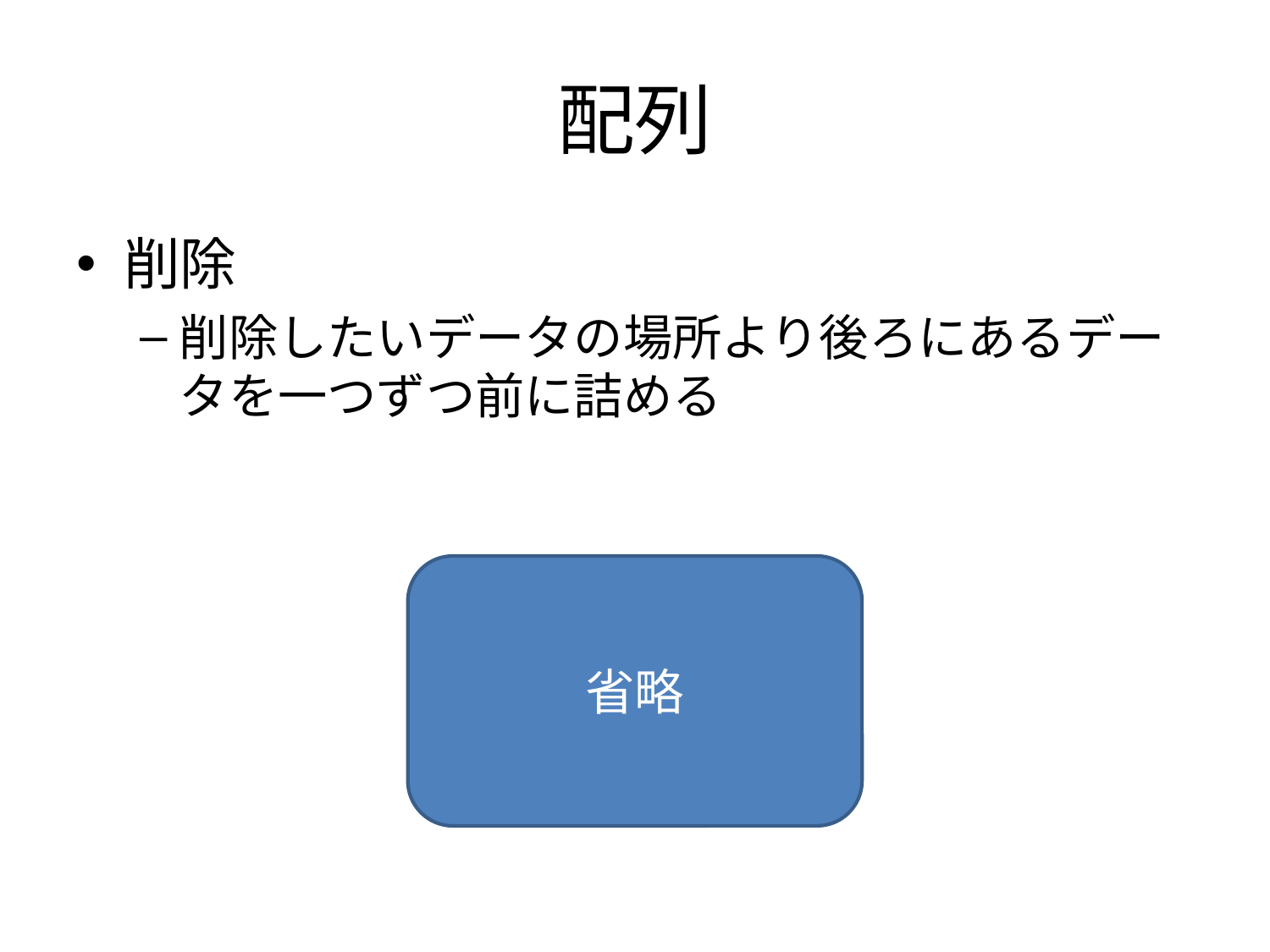

# 配列
削除
削除したいデータの場所より後ろにあるデータを一つずつ前に詰める
省略